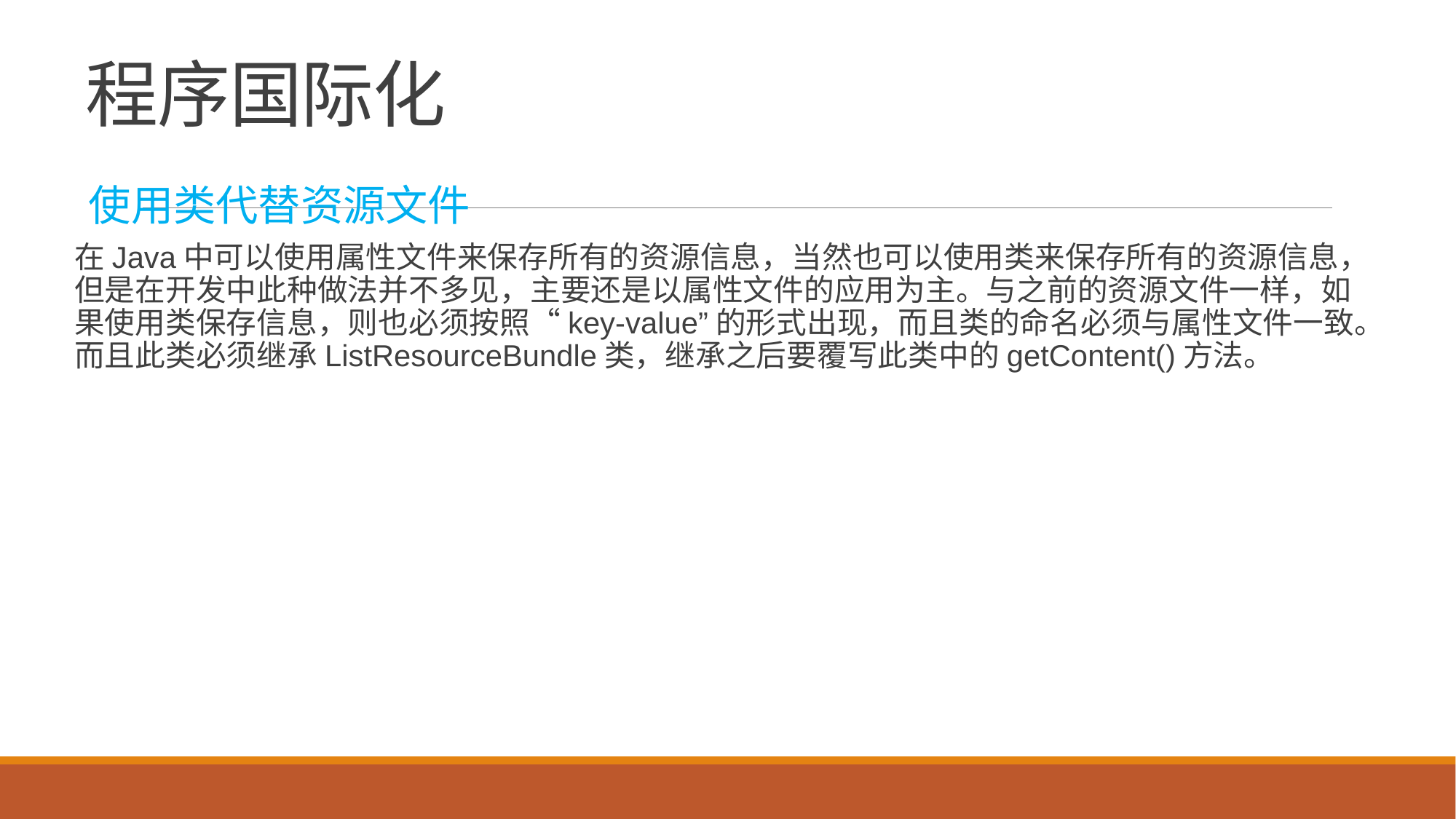

# 程序国际化
使用类代替资源文件
在Java中可以使用属性文件来保存所有的资源信息，当然也可以使用类来保存所有的资源信息，但是在开发中此种做法并不多见，主要还是以属性文件的应用为主。与之前的资源文件一样，如果使用类保存信息，则也必须按照“key-value”的形式出现，而且类的命名必须与属性文件一致。而且此类必须继承ListResourceBundle类，继承之后要覆写此类中的getContent()方法。